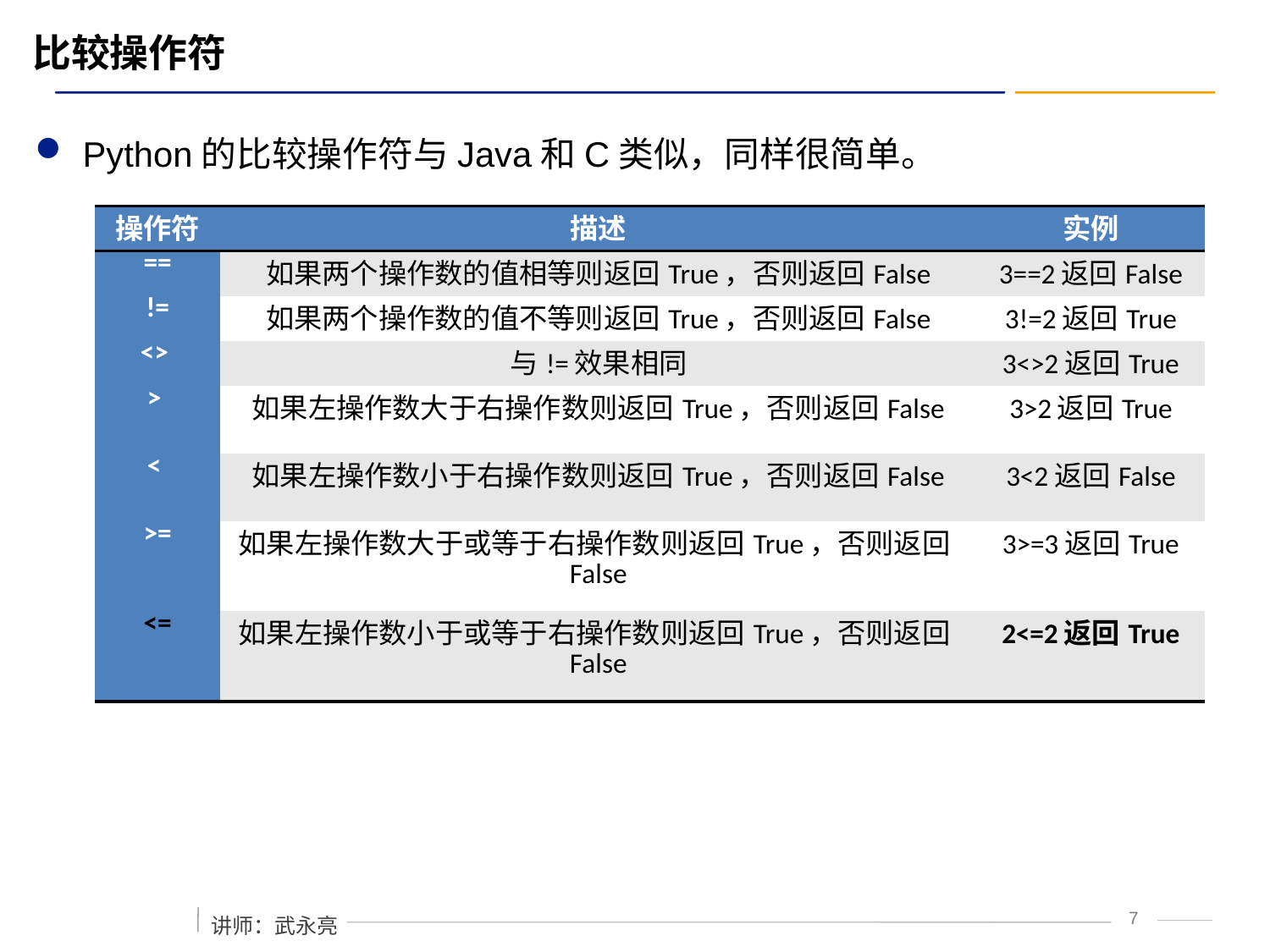

# 比较操作符
Python的比较操作符与Java和C类似，同样很简单。
| 操作符 | 描述 | 实例 |
| --- | --- | --- |
| == | 如果两个操作数的值相等则返回True，否则返回False | 3==2返回False |
| != | 如果两个操作数的值不等则返回True，否则返回False | 3!=2返回True |
| <> | 与!=效果相同 | 3<>2返回True |
| > | 如果左操作数大于右操作数则返回True，否则返回False | 3>2返回True |
| < | 如果左操作数小于右操作数则返回True，否则返回False | 3<2返回False |
| >= | 如果左操作数大于或等于右操作数则返回True，否则返回False | 3>=3返回True |
| <= | 如果左操作数小于或等于右操作数则返回True，否则返回False | 2<=2返回True |